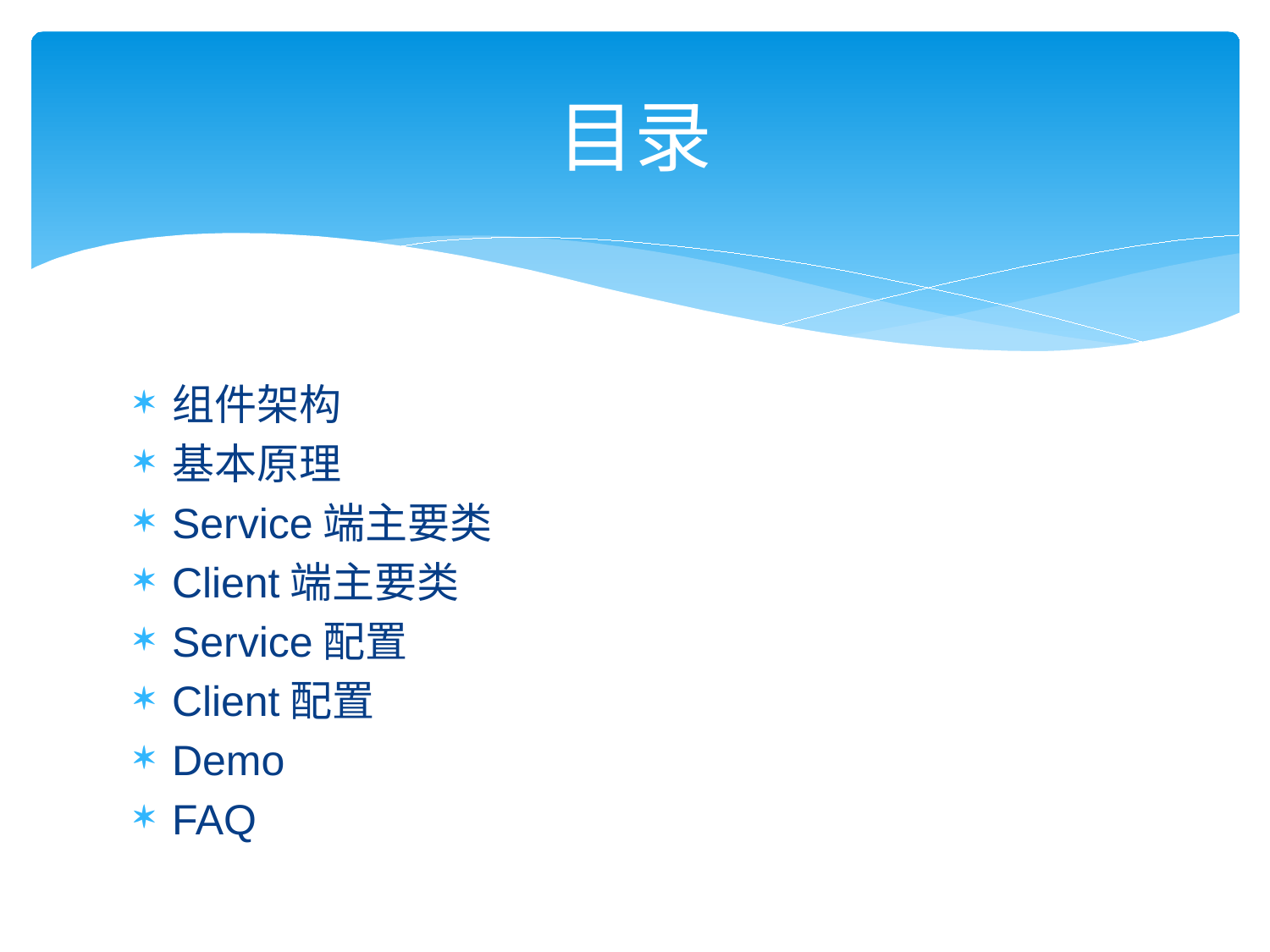

# 目录
组件架构
基本原理
Service端主要类
Client端主要类
Service配置
Client配置
Demo
FAQ